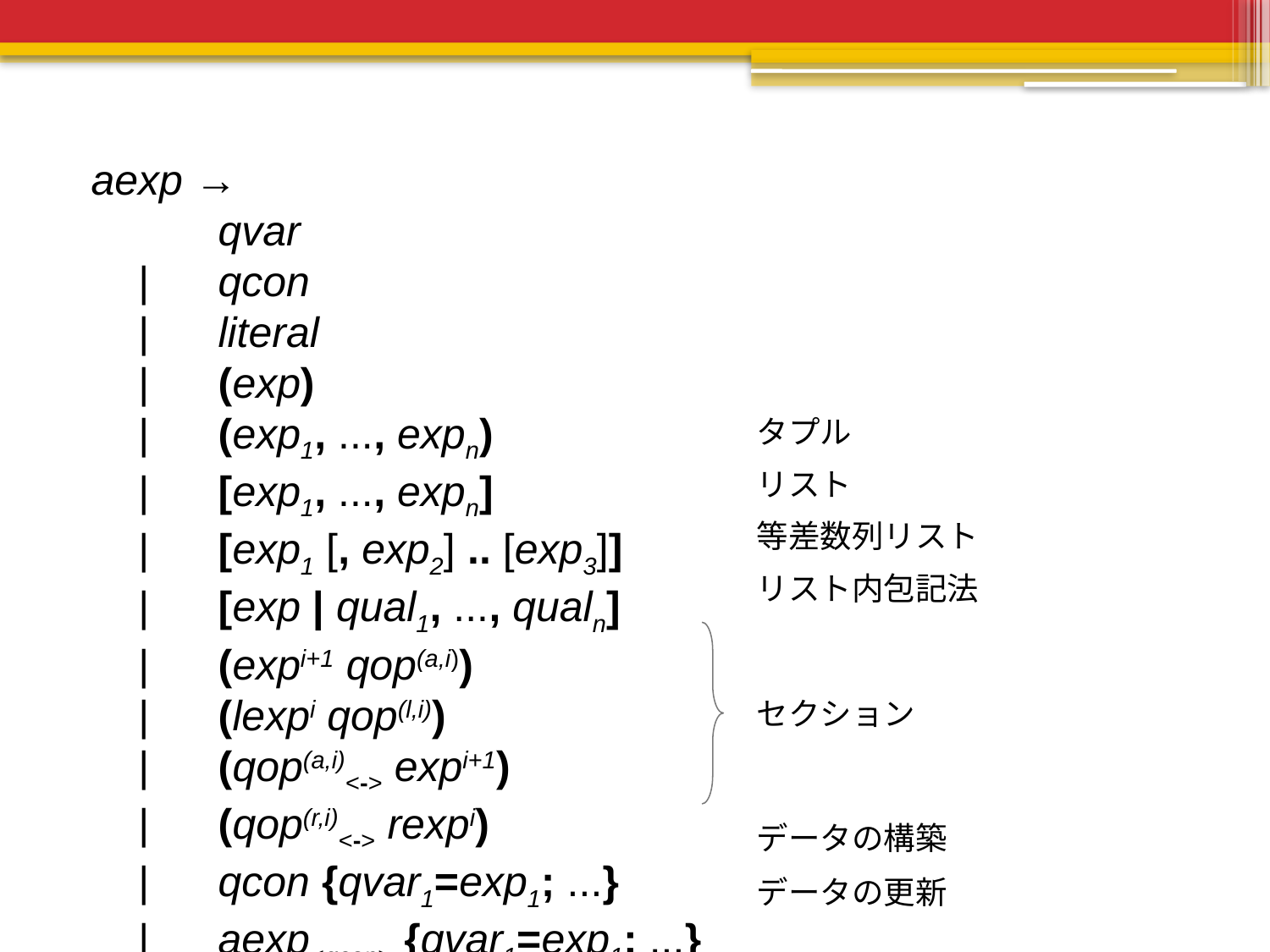

aexp →
	qvar
    |	qcon
    |	literal
    |	(exp)
    |	(exp1, ..., expn)
    |	[exp1, ..., expn]
    |	[exp1 [, exp2] .. [exp3]]
    |	[exp | qual1, ..., qualn]
    |	(expi+1 qop(a,i))
    |	(lexpi qop(l,i))
    |	(qop(a,i)<-> expi+1)
    |	(qop(r,i)<-> rexpi)
    |	qcon {qvar1=exp1; ...}
    |	aexp<qcon> {qvar1=exp1; ...}
タプル
リスト
等差数列リスト
リスト内包記法

セクション
データの構築
データの更新